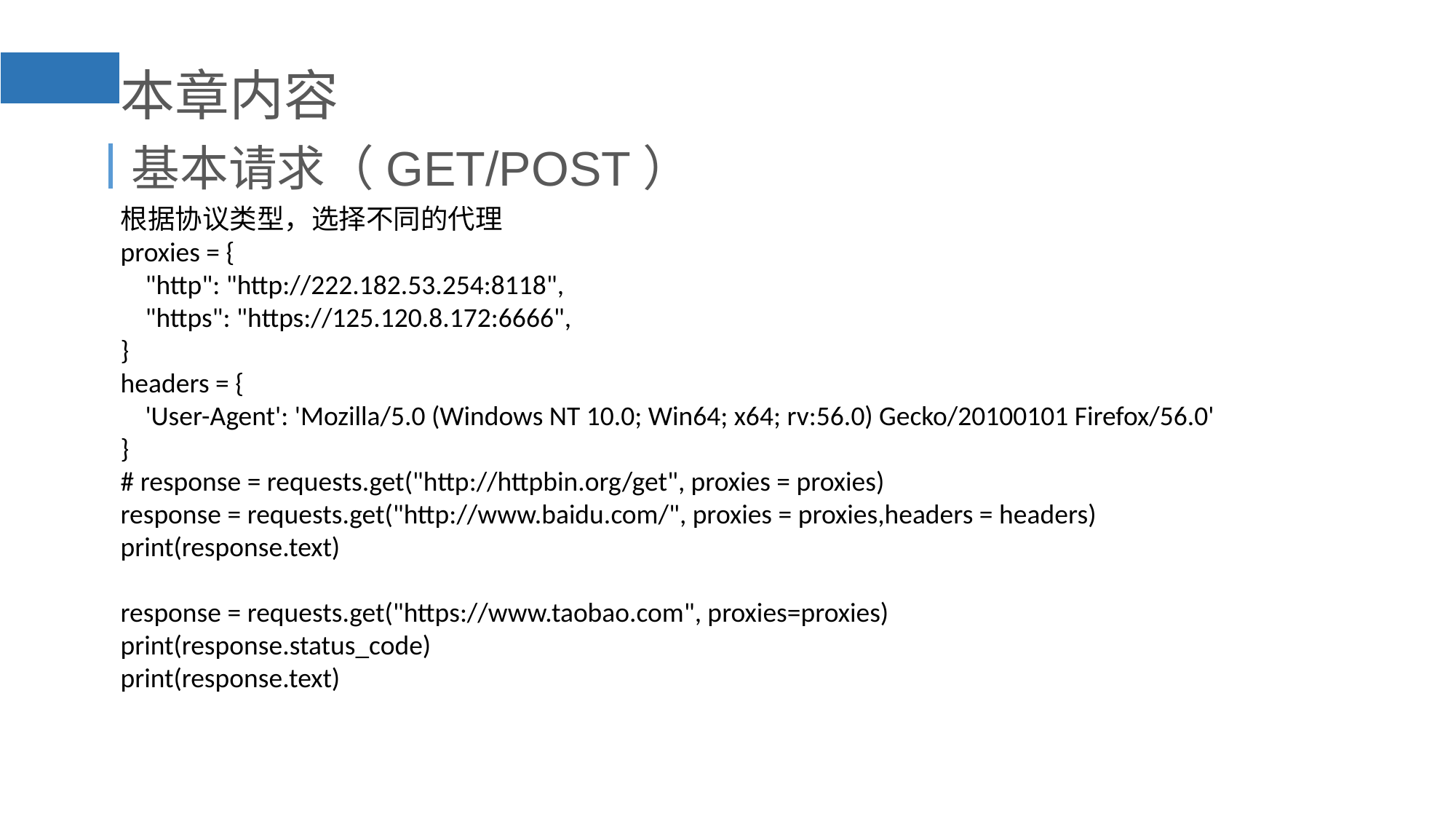

本章内容

基本请求（GET/POST）

根据协议类型，选择不同的代理
proxies = {
    "http": "http://222.182.53.254:8118",
    "https": "https://125.120.8.172:6666",
}
headers = {
    'User-Agent': 'Mozilla/5.0 (Windows NT 10.0; Win64; x64; rv:56.0) Gecko/20100101 Firefox/56.0'
}
# response = requests.get("http://httpbin.org/get", proxies = proxies)
response = requests.get("http://www.baidu.com/", proxies = proxies,headers = headers)
print(response.text)

response = requests.get("https://www.taobao.com", proxies=proxies)
print(response.status_code)
print(response.text)